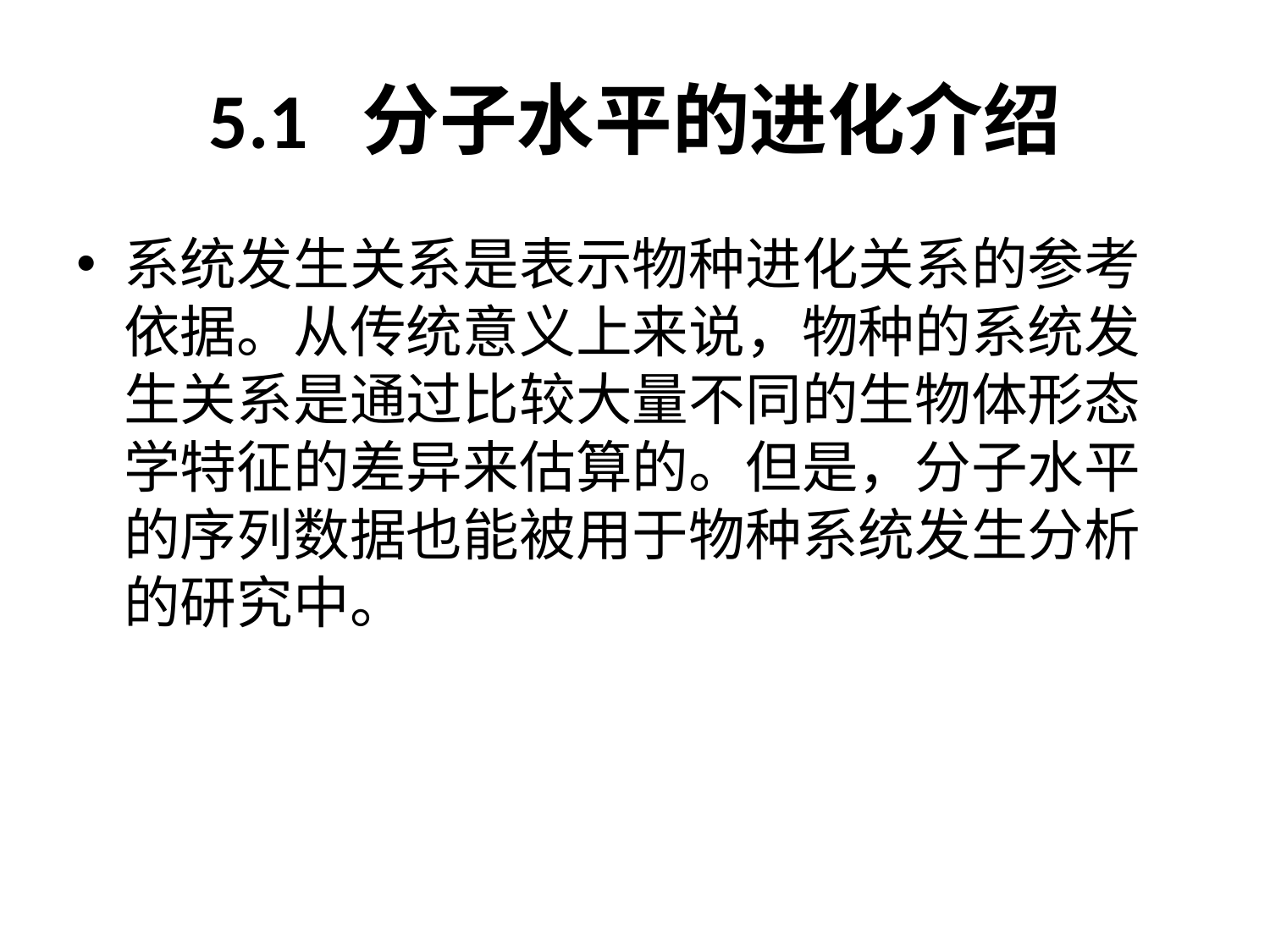

# 5.1  分子水平的进化介绍
系统发生关系是表示物种进化关系的参考依据。从传统意义上来说，物种的系统发生关系是通过比较大量不同的生物体形态学特征的差异来估算的。但是，分子水平的序列数据也能被用于物种系统发生分析的研究中。